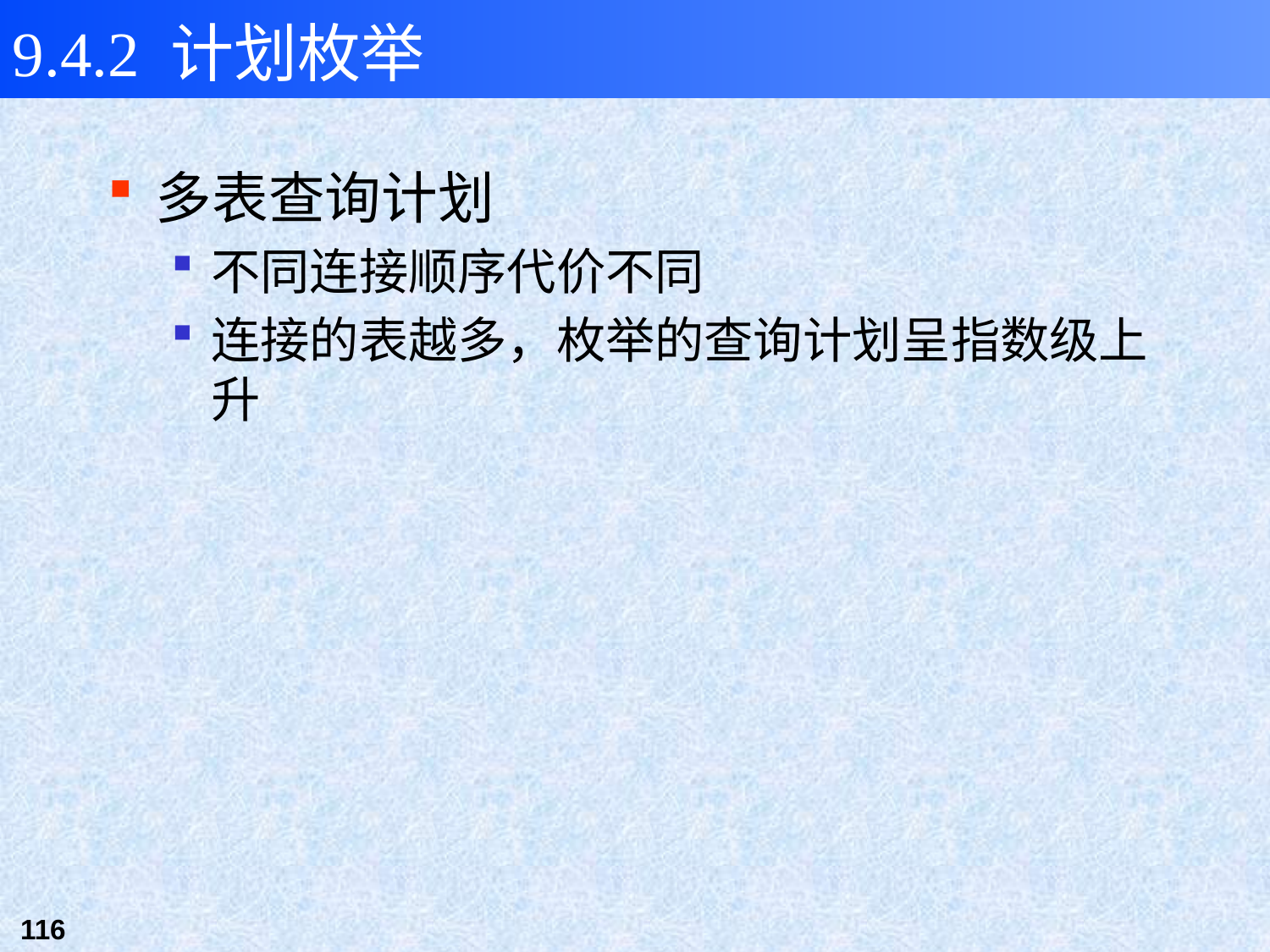

9.4.2 计划枚举
多表查询计划
不同连接顺序代价不同
连接的表越多，枚举的查询计划呈指数级上升